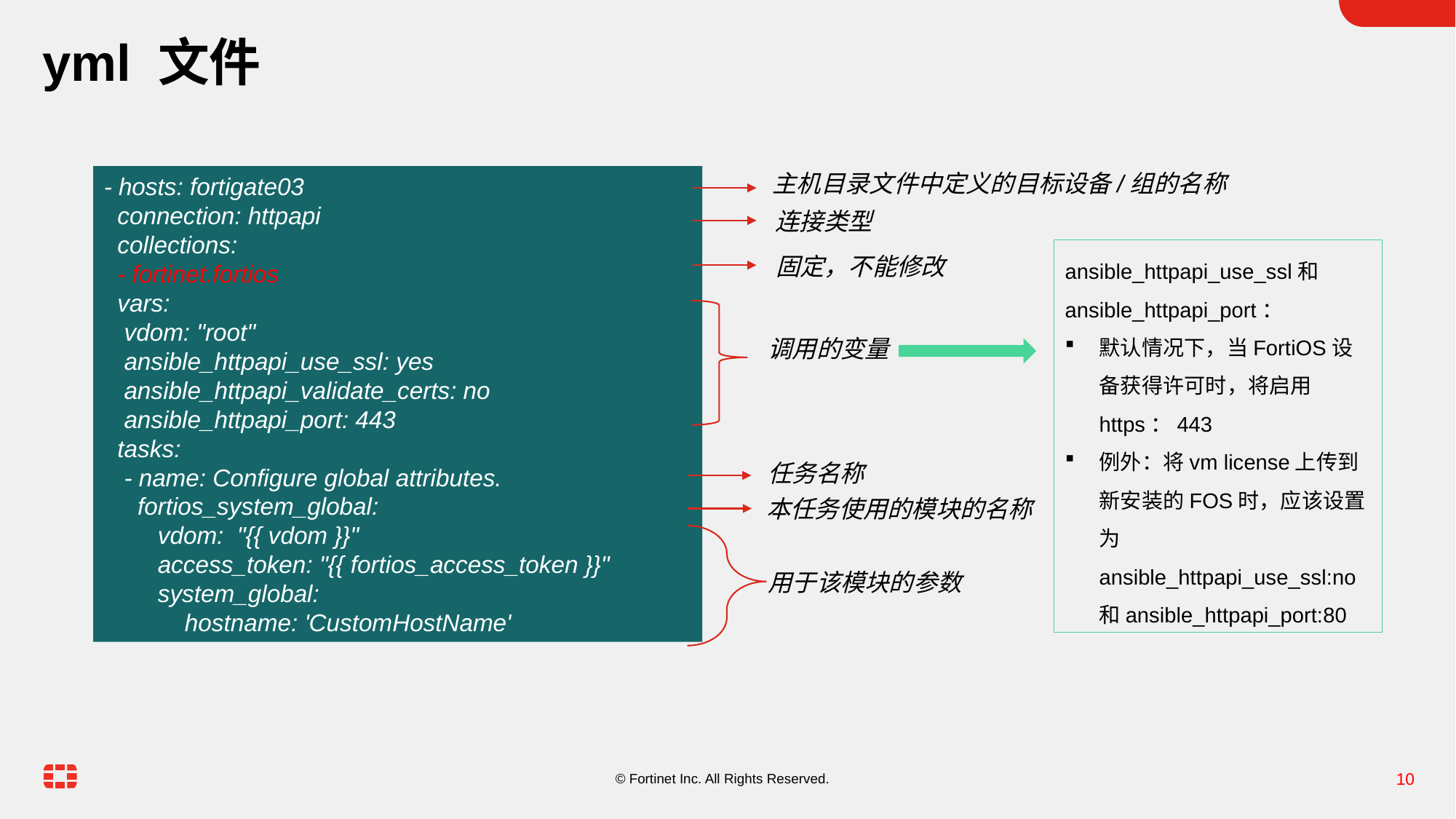

# yml 文件
主机目录文件中定义的目标设备/组的名称
- hosts: fortigate03
  connection: httpapi
  collections:
  - fortinet.fortios
  vars:
   vdom: "root"
   ansible_httpapi_use_ssl: yes
   ansible_httpapi_validate_certs: no
   ansible_httpapi_port: 443
  tasks:
   - name: Configure global attributes.
     fortios_system_global:
        vdom:  "{{ vdom }}"
        access_token: "{{ fortios_access_token }}"
        system_global:
            hostname: 'CustomHostName'
连接类型
ansible_httpapi_use_ssl和ansible_httpapi_port：
默认情况下，当FortiOS设备获得许可时，将启用https：443
例外：将vm license上传到新安装的FOS时，应该设置为ansible_httpapi_use_ssl:no和ansible_httpapi_port:80
固定，不能修改

调用的变量

任务名称
本任务使用的模块的名称

用于该模块的参数